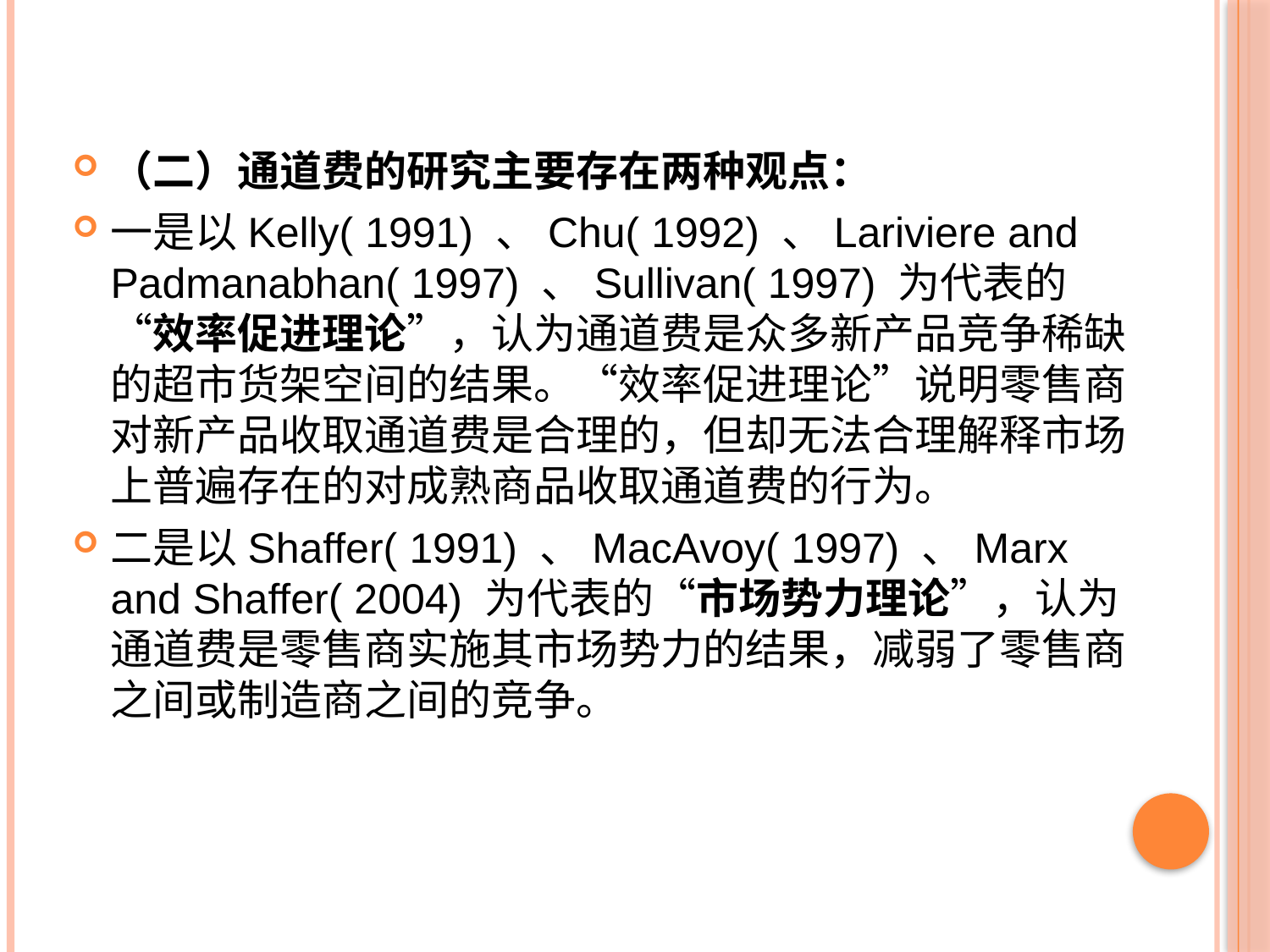

#
（二）通道费的研究主要存在两种观点：
一是以Kelly( 1991) 、Chu( 1992) 、Lariviere and Padmanabhan( 1997) 、Sullivan( 1997) 为代表的“效率促进理论”，认为通道费是众多新产品竞争稀缺的超市货架空间的结果。“效率促进理论”说明零售商对新产品收取通道费是合理的，但却无法合理解释市场上普遍存在的对成熟商品收取通道费的行为。
二是以Shaffer( 1991) 、MacAvoy( 1997) 、Marx and Shaffer( 2004) 为代表的“市场势力理论”，认为通道费是零售商实施其市场势力的结果，减弱了零售商之间或制造商之间的竞争。